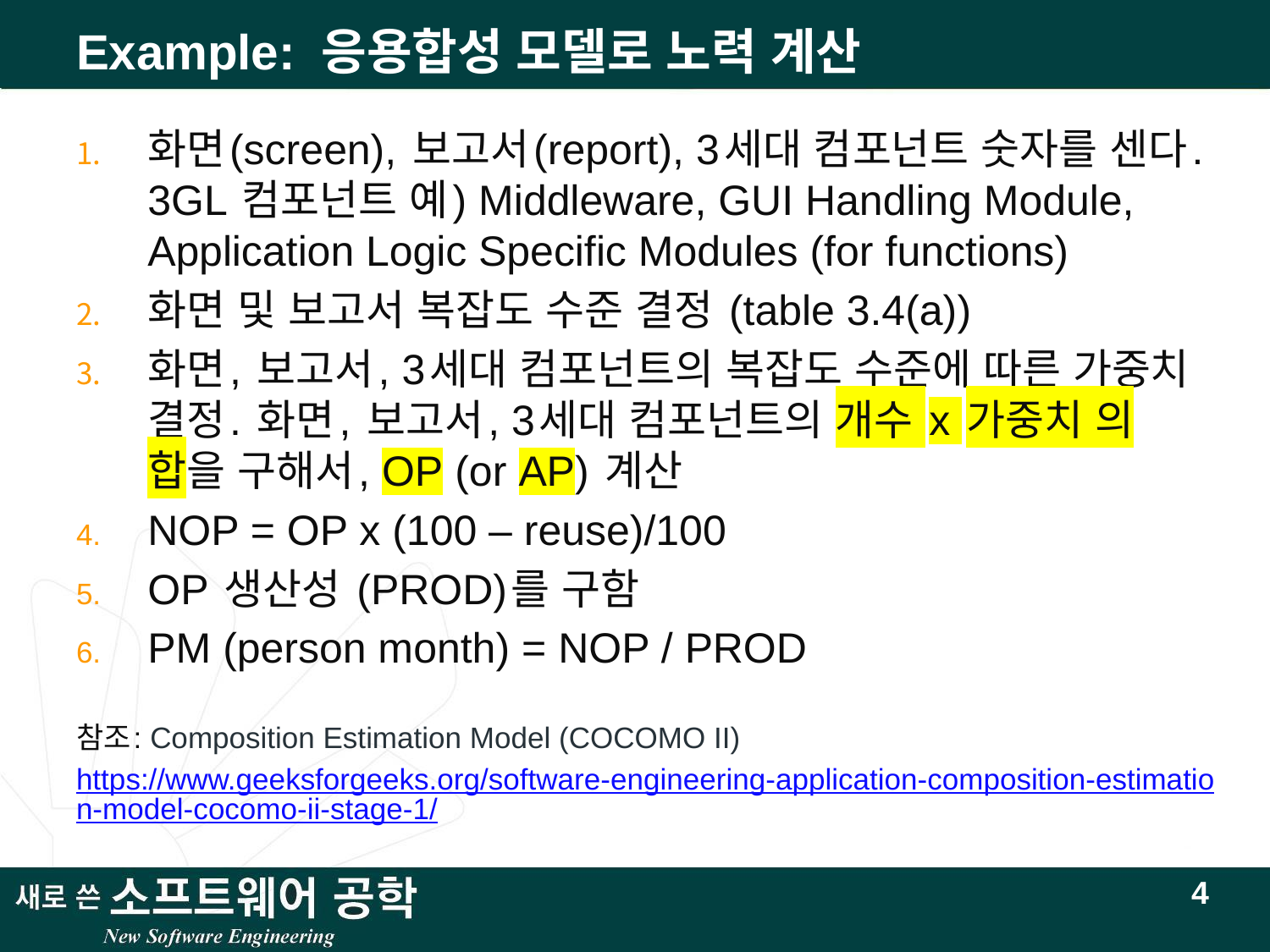

# Example: 응용합성 모델로 노력 계산
화면(screen), 보고서(report), 3세대 컴포넌트 숫자를 센다. 3GL 컴포넌트 예) Middleware, GUI Handling Module, Application Logic Specific Modules (for functions)
화면 및 보고서 복잡도 수준 결정 (table 3.4(a))
화면, 보고서, 3세대 컴포넌트의 복잡도 수준에 따른 가중치 결정. 화면, 보고서, 3세대 컴포넌트의 개수 x 가중치 의 합을 구해서, OP (or AP) 계산
NOP = OP x (100 – reuse)/100
OP 생산성 (PROD)를 구함
PM (person month) = NOP / PROD

참조: Composition Estimation Model (COCOMO II)
https://www.geeksforgeeks.org/software-engineering-application-composition-estimation-model-cocomo-ii-stage-1/

4